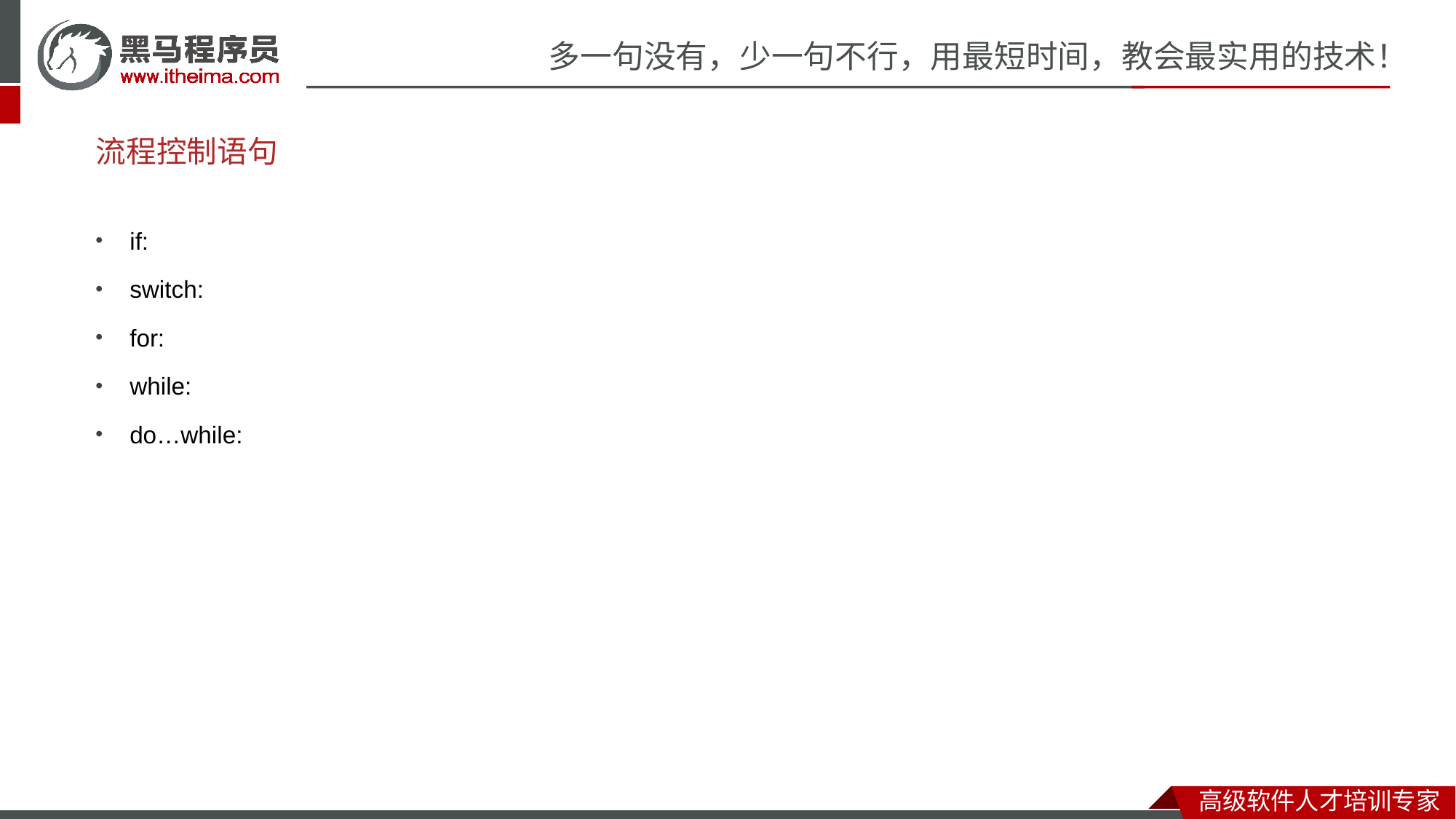

# 流程控制语句
if:
switch:
for:
while:
do…while: